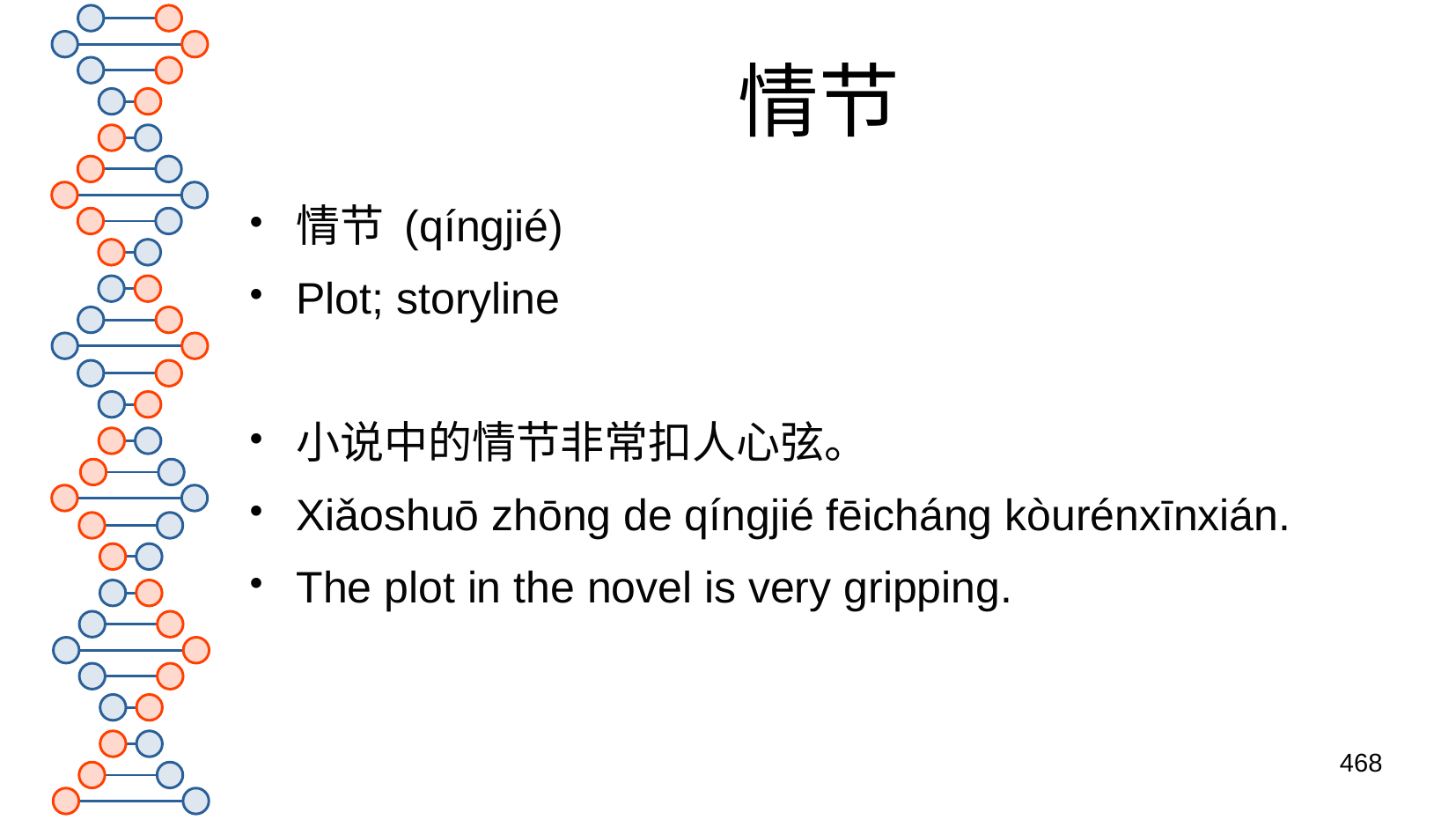

# 情节
情节 (qíngjié)
Plot; storyline

小说中的情节非常扣人心弦。
Xiǎoshuō zhōng de qíngjié fēicháng kòurénxīnxián.
The plot in the novel is very gripping.

468